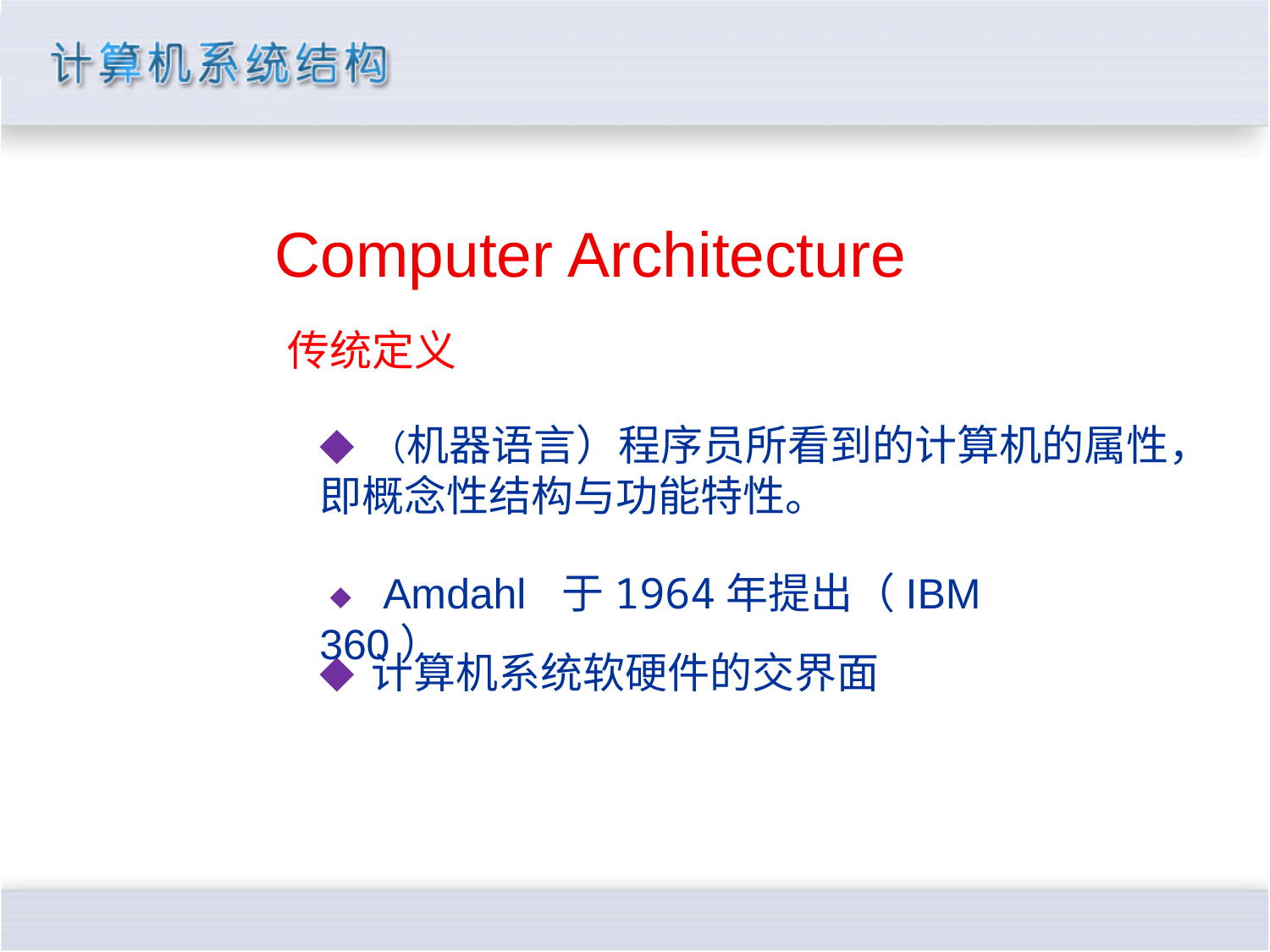

Computer Architecture
传统定义
◆ （机器语言）程序员所看到的计算机的属性，即概念性结构与功能特性。
◆ Amdahl 于1964年提出（IBM 360）
◆ 计算机系统软硬件的交界面